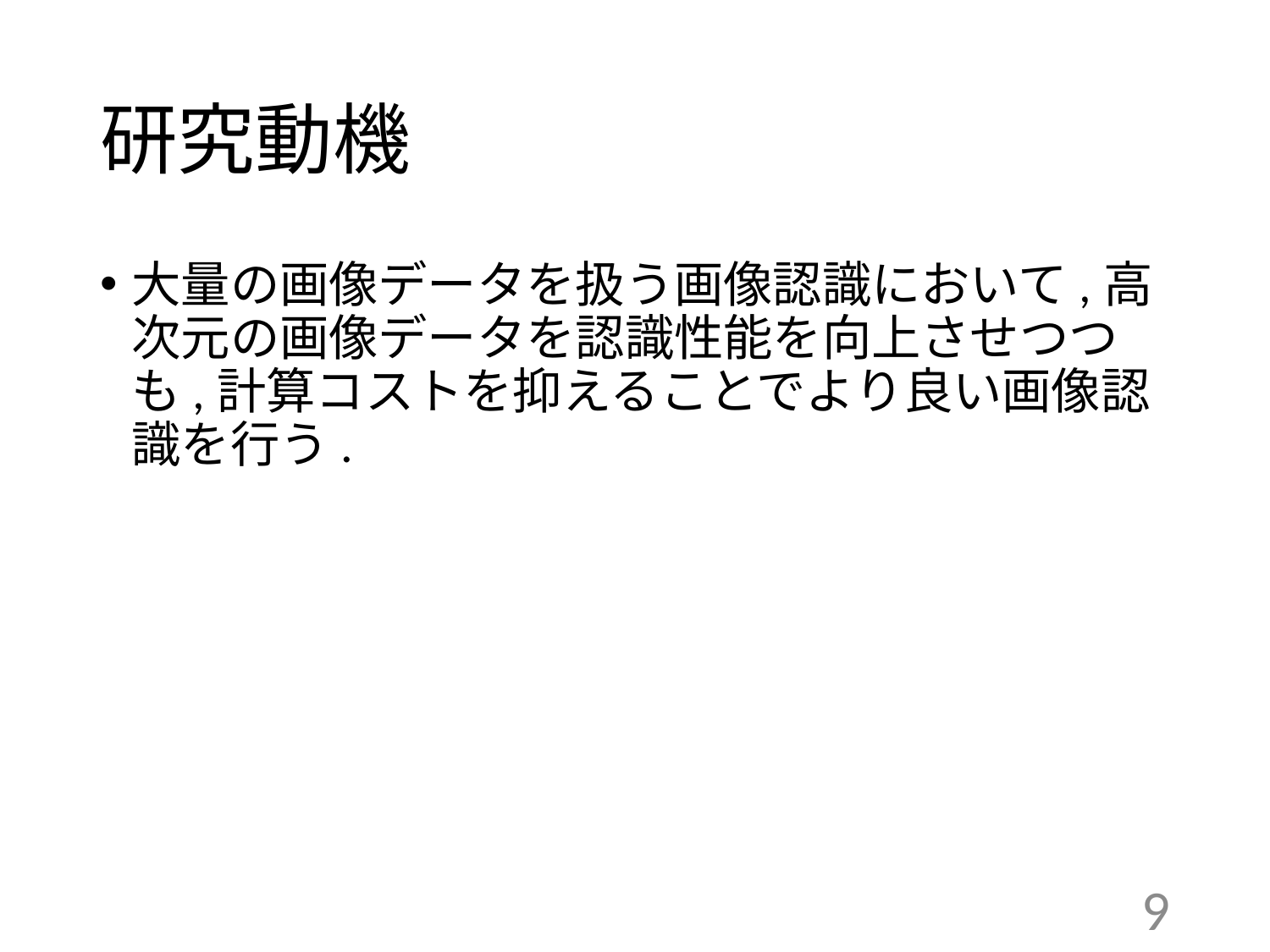

# 研究動機
大量の画像データを扱う画像認識において,高次元の画像データを認識性能を向上させつつも,計算コストを抑えることでより良い画像認識を行う.

9